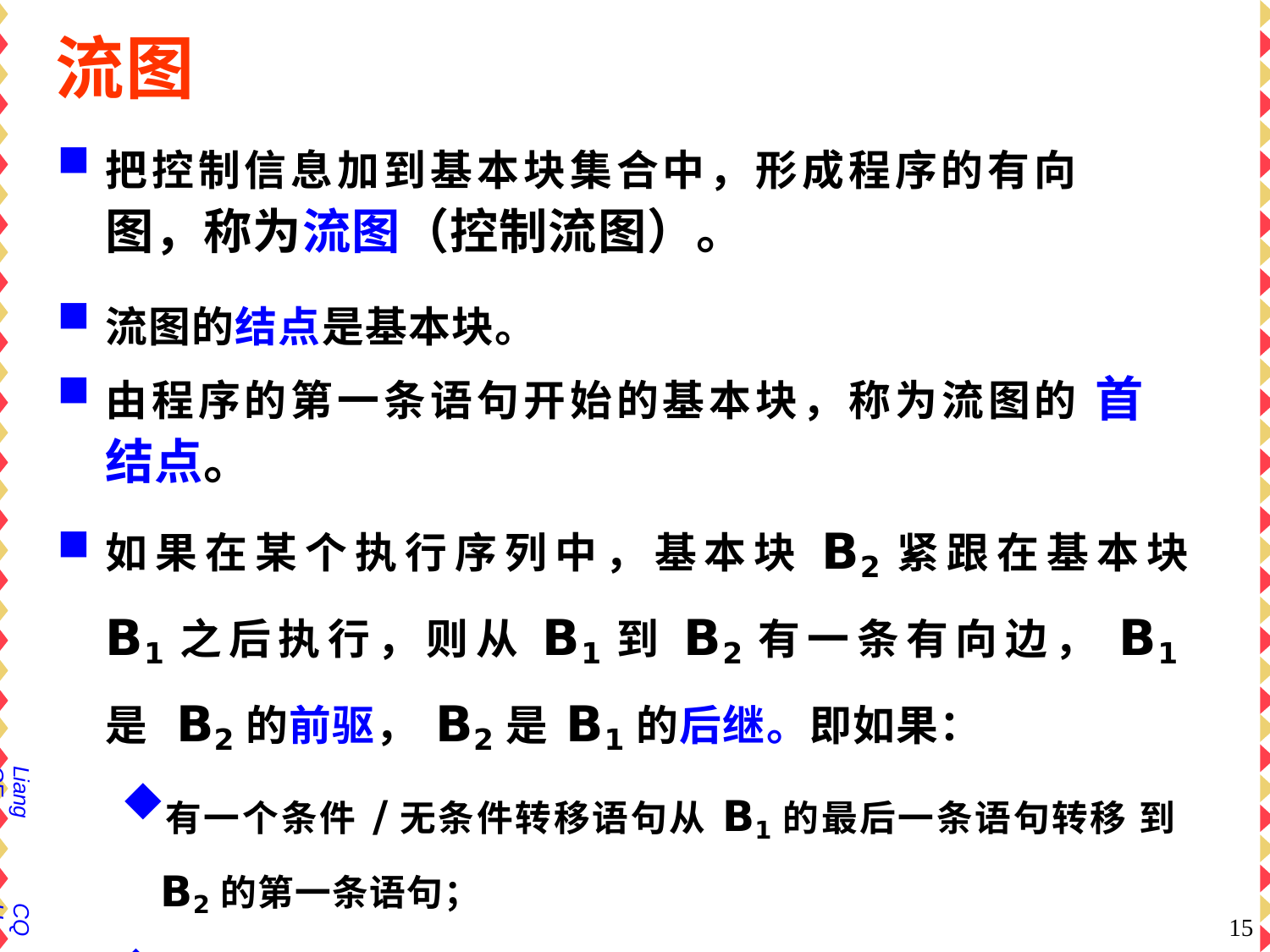

# 流图
把控制信息加到基本块集合中，形成程序的有向 图，称为流图（控制流图）。
流图的结点是基本块。
由程序的第一条语句开始的基本块，称为流图的 首结点。
如果在某个执行序列中，基本块B2紧跟在基本块 B1之后执行，则从B1到B2有一条有向边，B1是 B2的前驱，B2是B1的后继。即如果：
有一个条件/无条件转移语句从B1的最后一条语句转移 到B2的第一条语句；
B1的最后一条语句不是转移语句，并且在程序的语句 序列中，B2紧跟在B1之后。
Liang GE
CQU
15